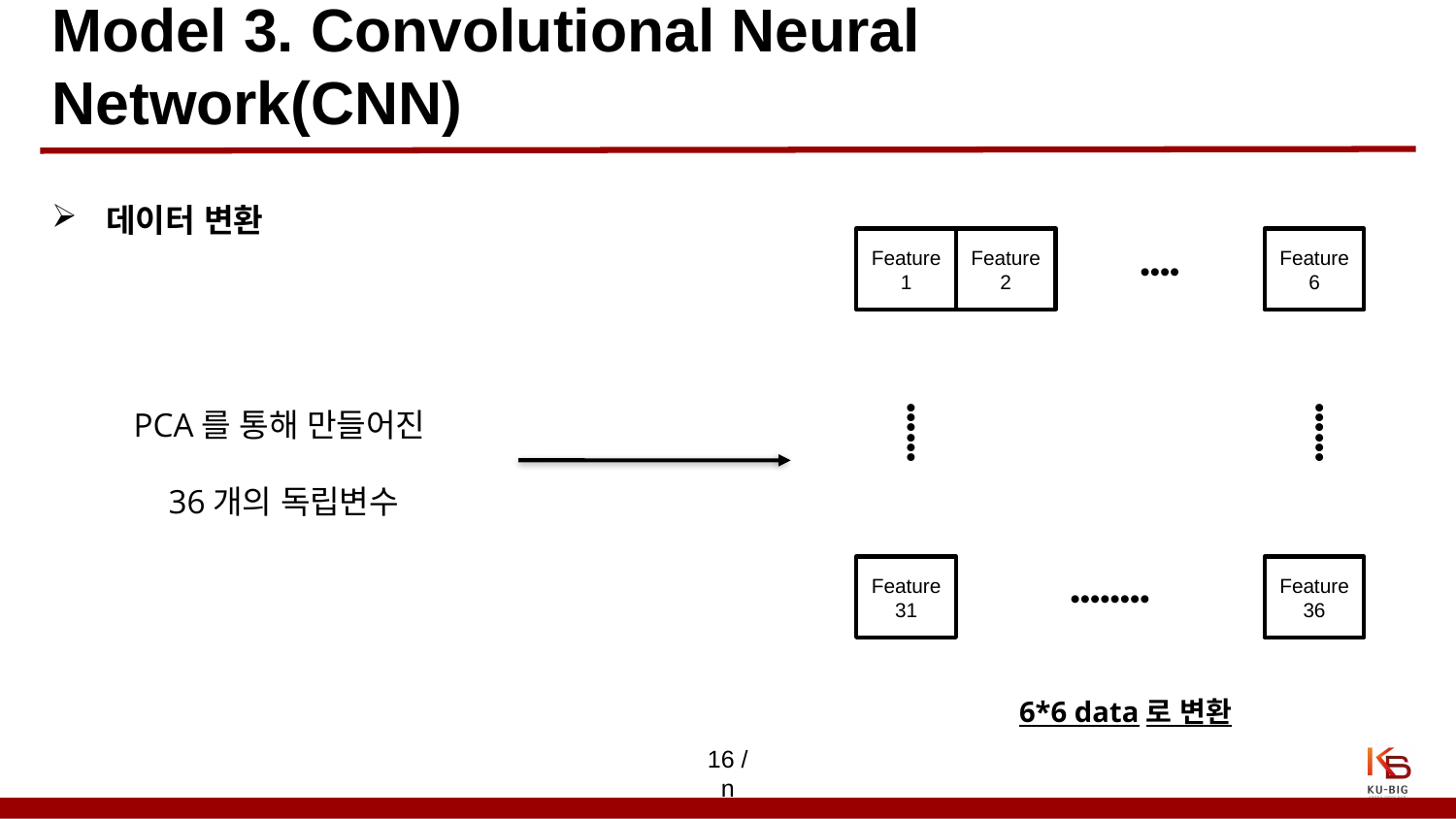

# Model 3. Convolutional Neural Network(CNN)
데이터 변환
Feature1
Feature2
Feature6
••••
••••••
••••••
Feature36
Feature31
••••••••
PCA를 통해 만들어진
36개의 독립변수
6*6 data로 변환
16 / n